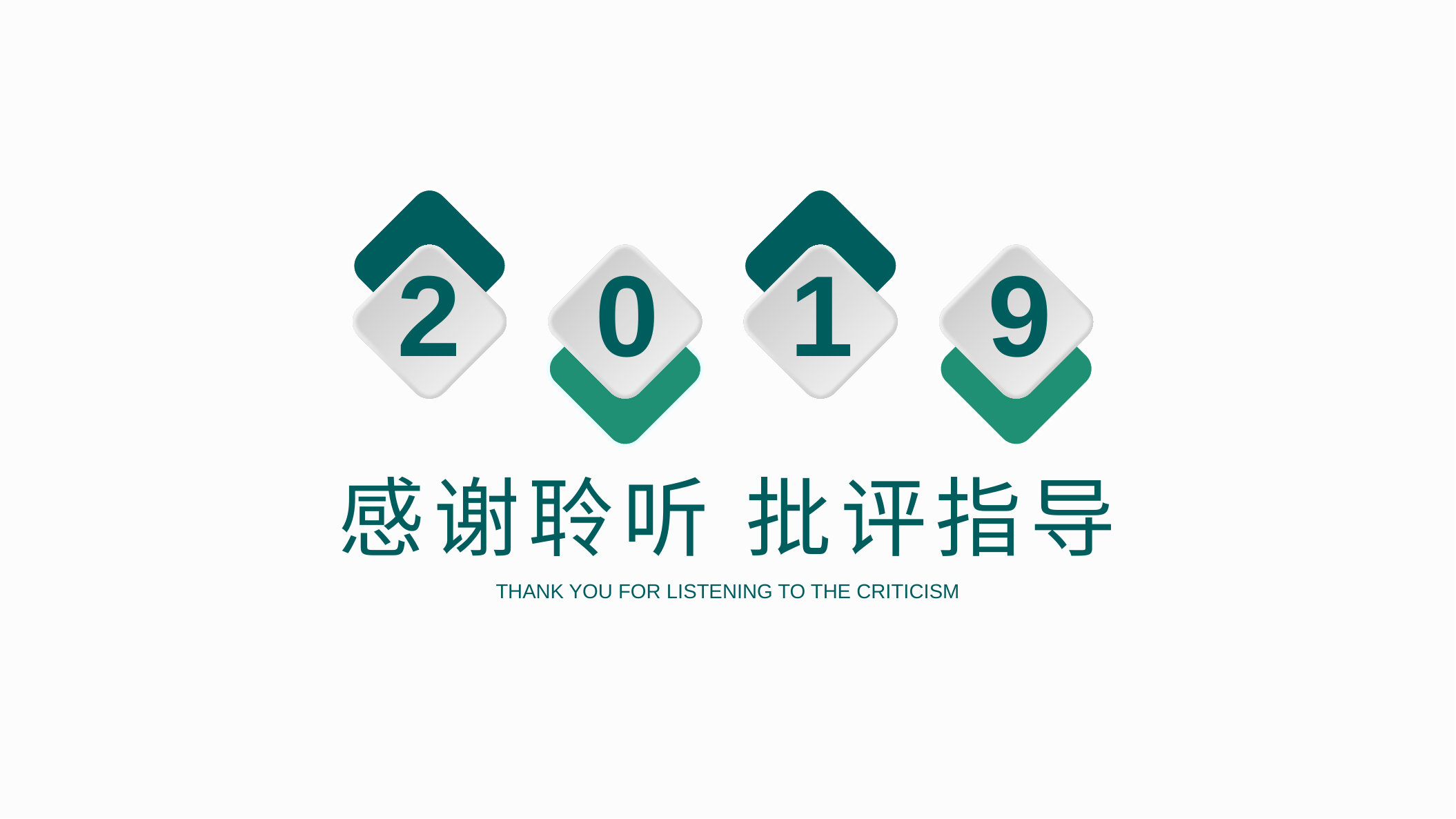

2
0
1
9

感谢聆听 批评指导
THANK YOU FOR LISTENING TO THE CRITICISM